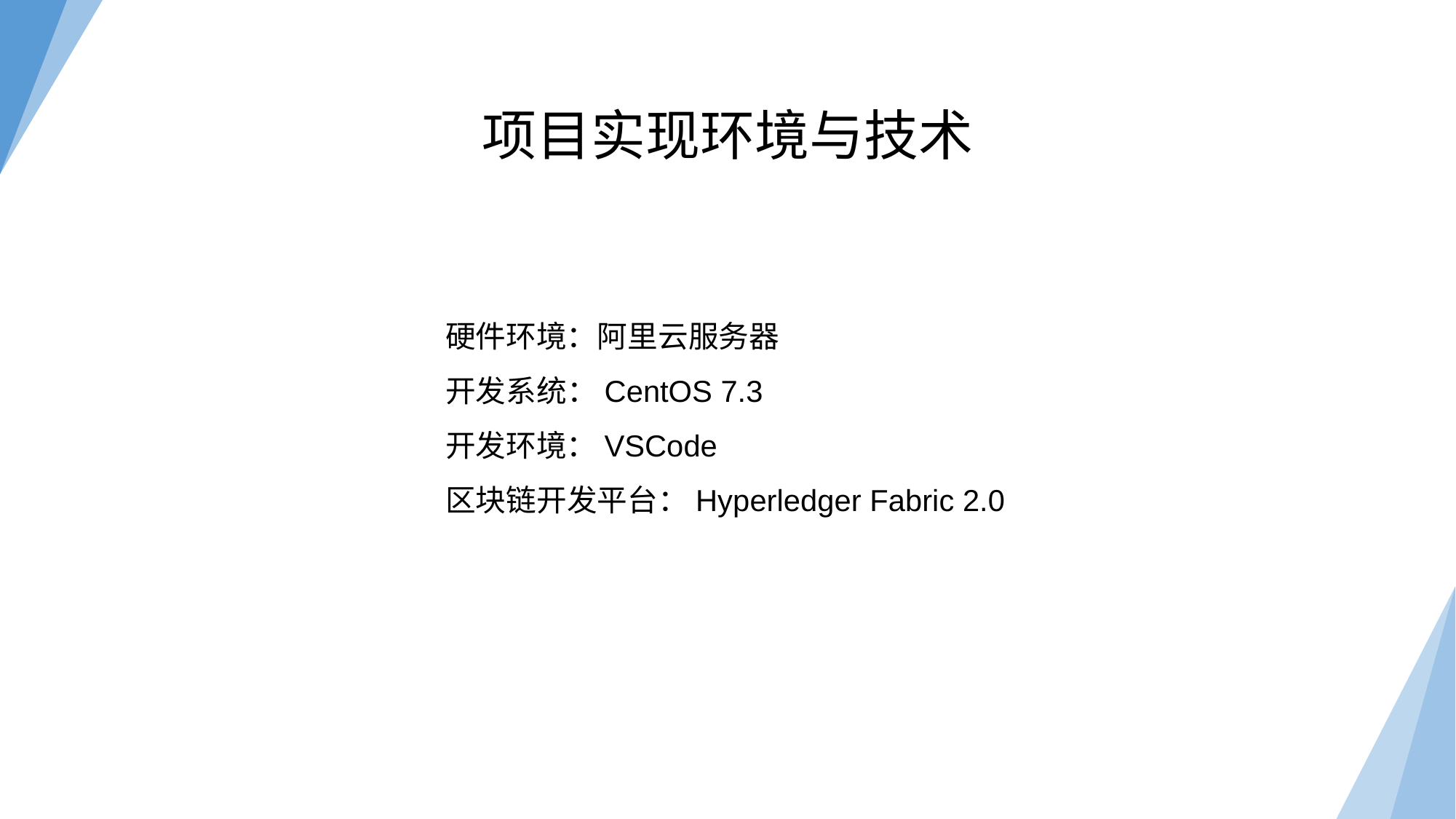

项目实现环境与技术

输入小标题
硬件环境：阿里云服务器
开发系统：CentOS 7.3
开发环境：VSCode
区块链开发平台：Hyperledger Fabric 2.0